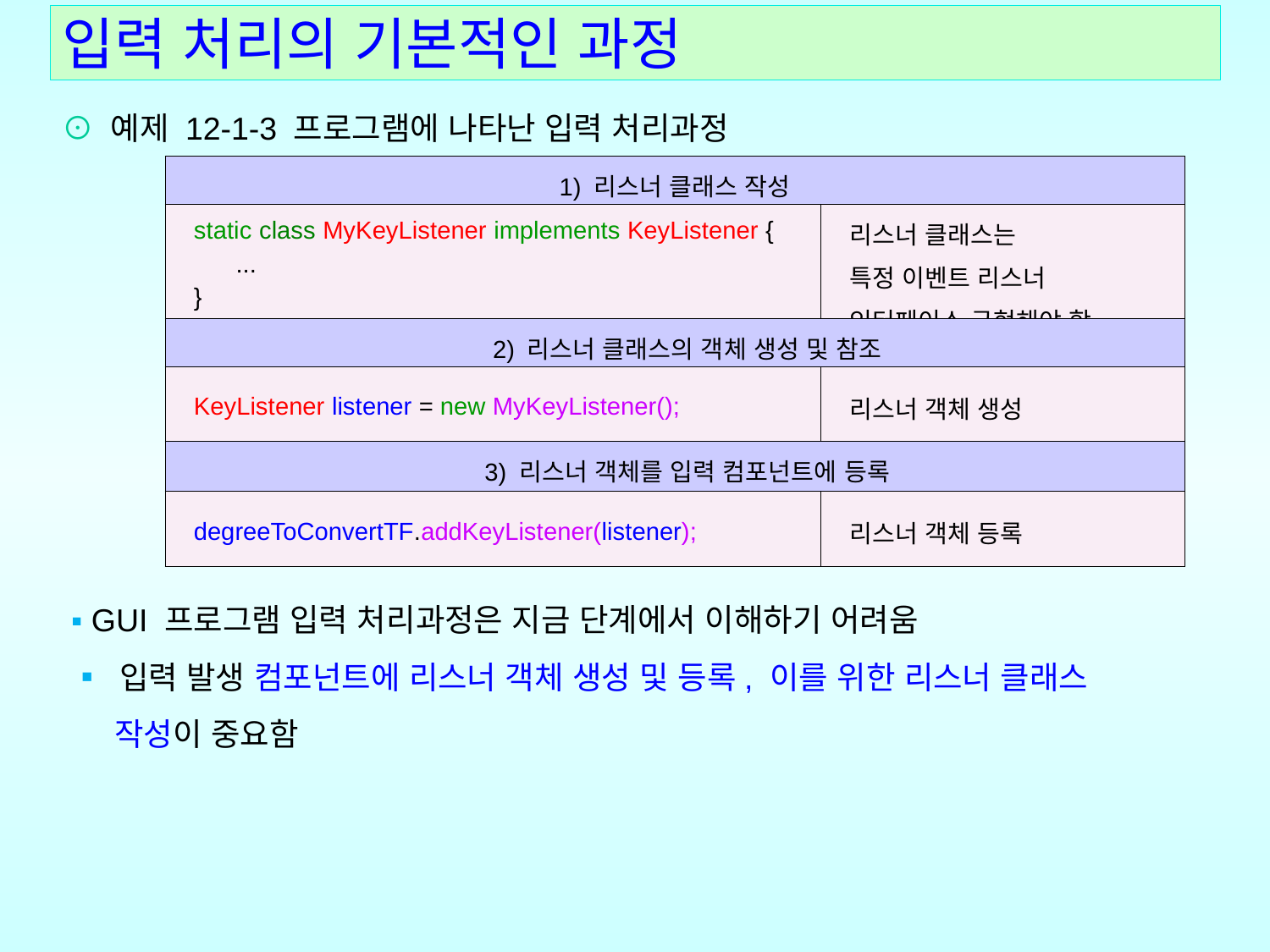

# 입력 처리의 기본적인 과정
⊙ 예제 12-1-3 프로그램에 나타난 입력 처리과정

 ▪ GUI 프로그램 입력 처리과정은 지금 단계에서 이해하기 어려움
 ▪ 입력 발생 컴포넌트에 리스너 객체 생성 및 등록, 이를 위한 리스너 클래스
     작성이 중요함
| 1) 리스너 클래스 작성 |  |
| --- | --- |
| static class MyKeyListener implements KeyListener { ... } | 리스너 클래스는 특정 이벤트 리스너 인터페이스 구현해야 함 |
| 2) 리스너 클래스의 객체 생성 및 참조 |  |
| KeyListener listener = new MyKeyListener(); | 리스너 객체 생성 |
| 3) 리스너 객체를 입력 컴포넌트에 등록 |  |
| degreeToConvertTF.addKeyListener(listener); | 리스너 객체 등록 |